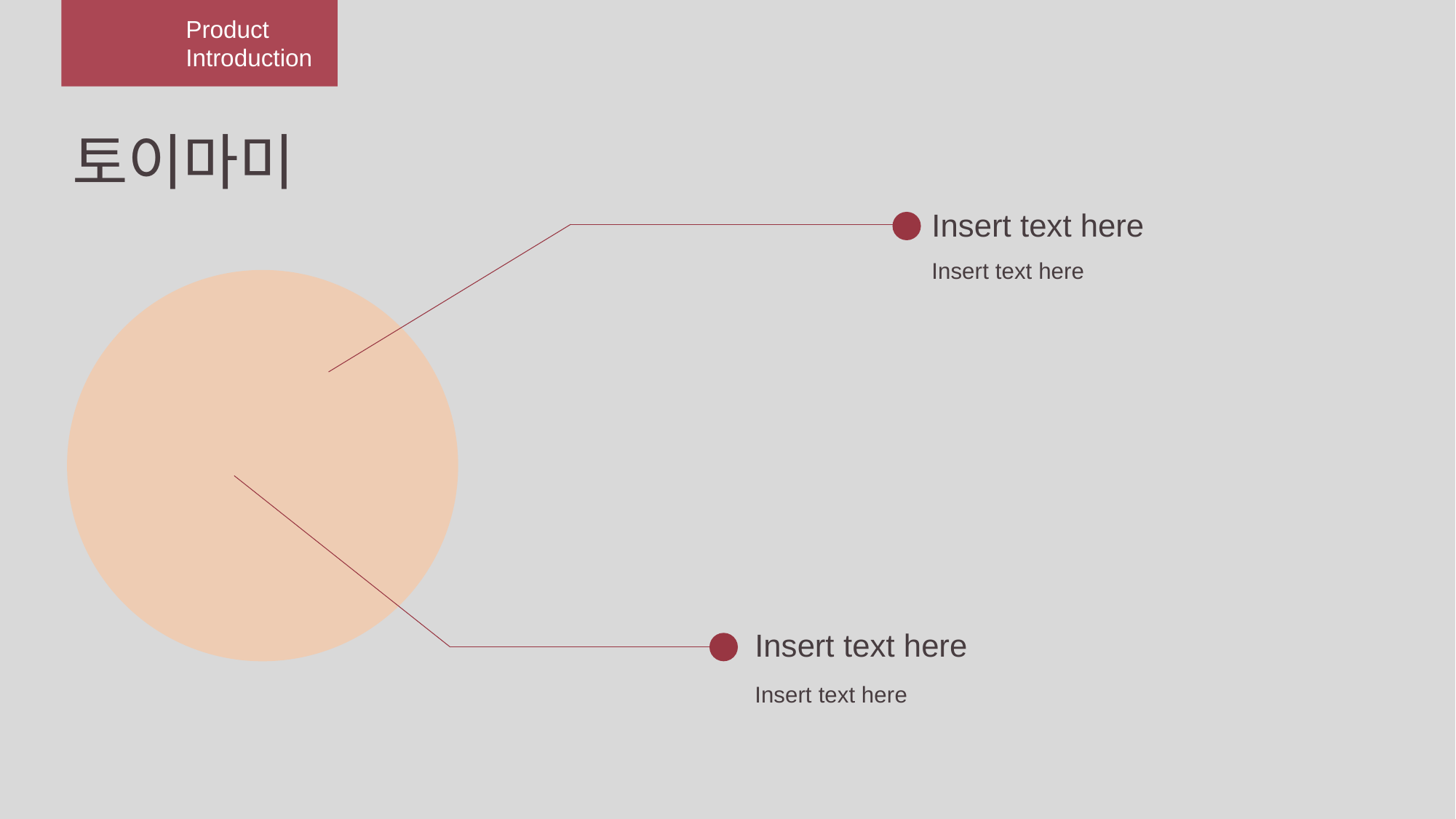

Product
Introduction
토이마미
Insert text here

Insert text here

Insert text here

Insert text here